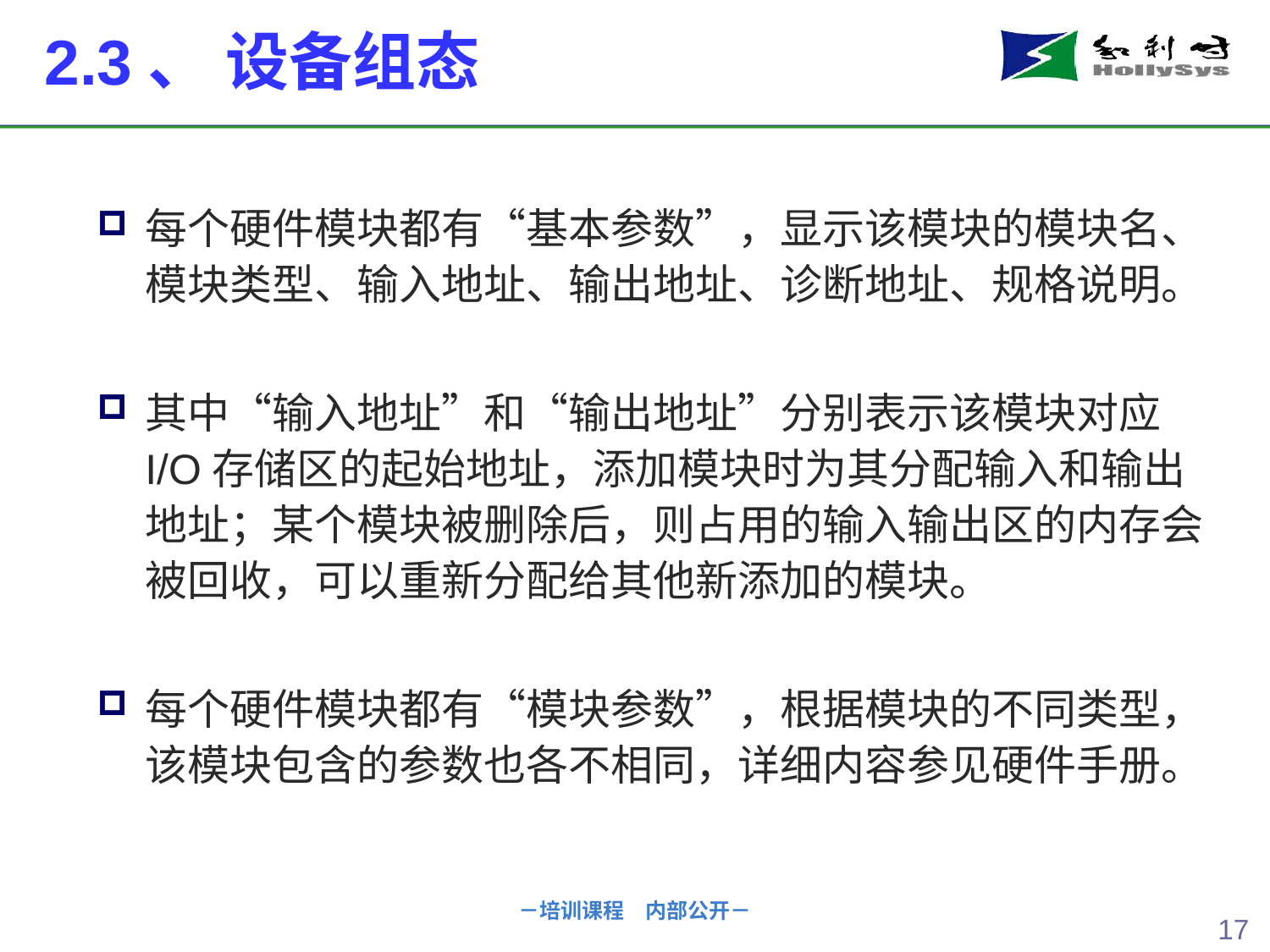

2.3、 设备组态
每个硬件模块都有“基本参数”，显示该模块的模块名、模块类型、输入地址、输出地址、诊断地址、规格说明。

其中“输入地址”和“输出地址”分别表示该模块对应I/O存储区的起始地址，添加模块时为其分配输入和输出地址；某个模块被删除后，则占用的输入输出区的内存会被回收，可以重新分配给其他新添加的模块。

每个硬件模块都有“模块参数”，根据模块的不同类型，该模块包含的参数也各不相同，详细内容参见硬件手册。

－培训课程　内部公开－